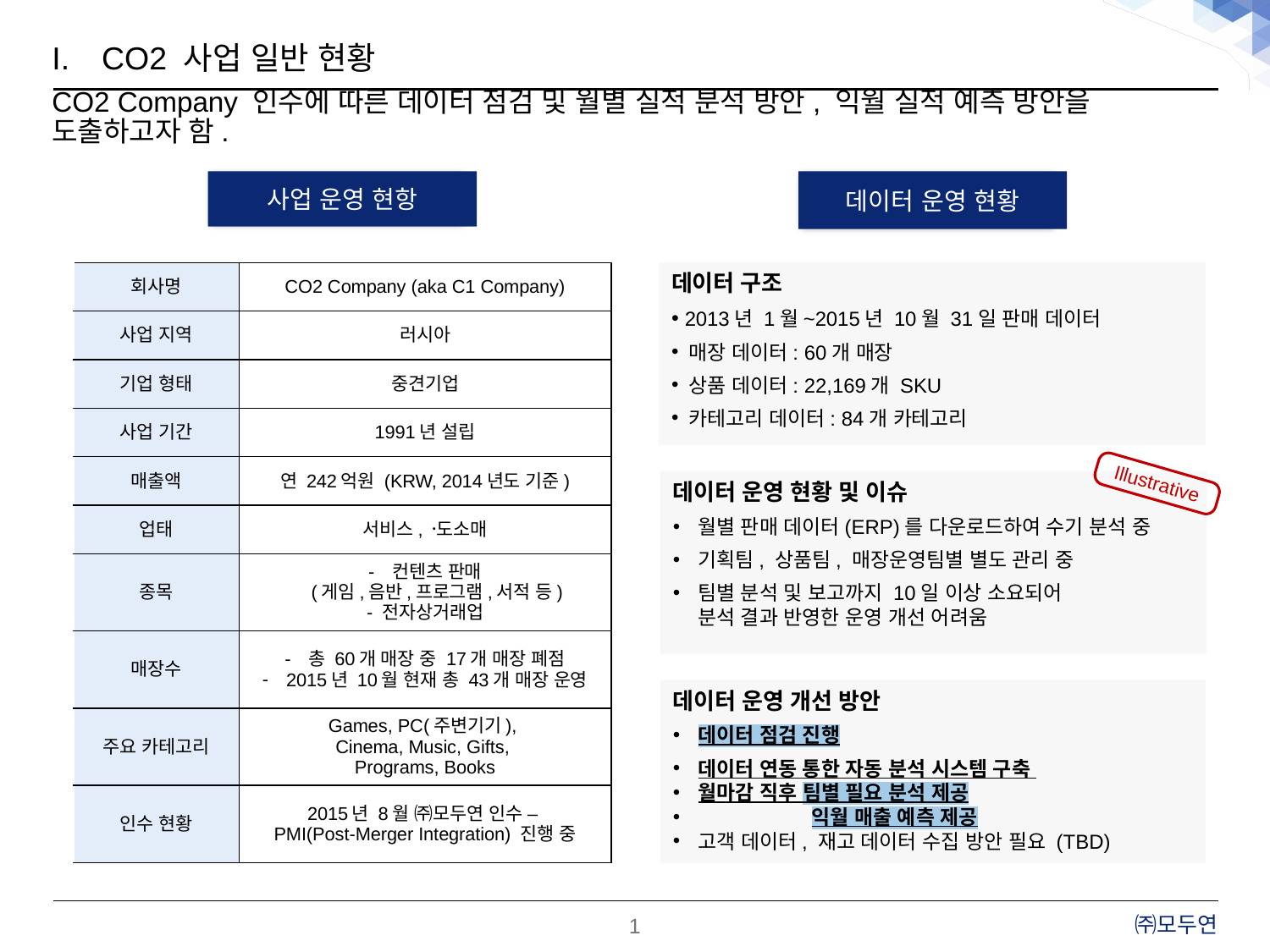

# CO2 사업 일반 현황
CO2 Company 인수에 따른 데이터 점검 및 월별 실적 분석 방안, 익월 실적 예측 방안을 도출하고자 함.
사업 운영 현항
데이터 운영 현황
| 회사명 | CO2 Company (aka C1 Company) |
| --- | --- |
| 사업 지역 | 러시아 |
| 기업 형태 | 중견기업 |
| 사업 기간 | 1991년 설립 |
| 매출액 | 연 242억원 (KRW, 2014년도 기준) |
| 업태 | 서비스, 도〮소매 |
| 종목 | 컨텐츠 판매 (게임,음반,프로그램,서적 등) - 전자상거래업 |
| 매장수 | 총 60개 매장 중 17개 매장 폐점 2015년 10월 현재 총 43개 매장 운영 |
| 주요 카테고리 | Games, PC(주변기기), Cinema, Music, Gifts, Programs, Books |
| 인수 현황 | 2015년 8월 ㈜모두연 인수 – PMI(Post-Merger Integration) 진행 중 |
데이터 구조
 2013년 1월~2015년 10월 31일 판매 데이터
 매장 데이터: 60개 매장
 상품 데이터: 22,169개 SKU
 카테고리 데이터: 84개 카테고리
Illustrative
데이터 운영 현황 및 이슈
월별 판매 데이터(ERP)를 다운로드하여 수기 분석 중
기획팀, 상품팀, 매장운영팀별 별도 관리 중
팀별 분석 및 보고까지 10일 이상 소요되어
분석 결과 반영한 운영 개선 어려움
데이터 운영 개선 방안
데이터 점검 진행
데이터 연동 통한 자동 분석 시스템 구축
월마감 직후 팀별 필요 분석 제공
                   익월 매출 예측 제공
고객 데이터, 재고 데이터 수집 방안 필요 (TBD)
1